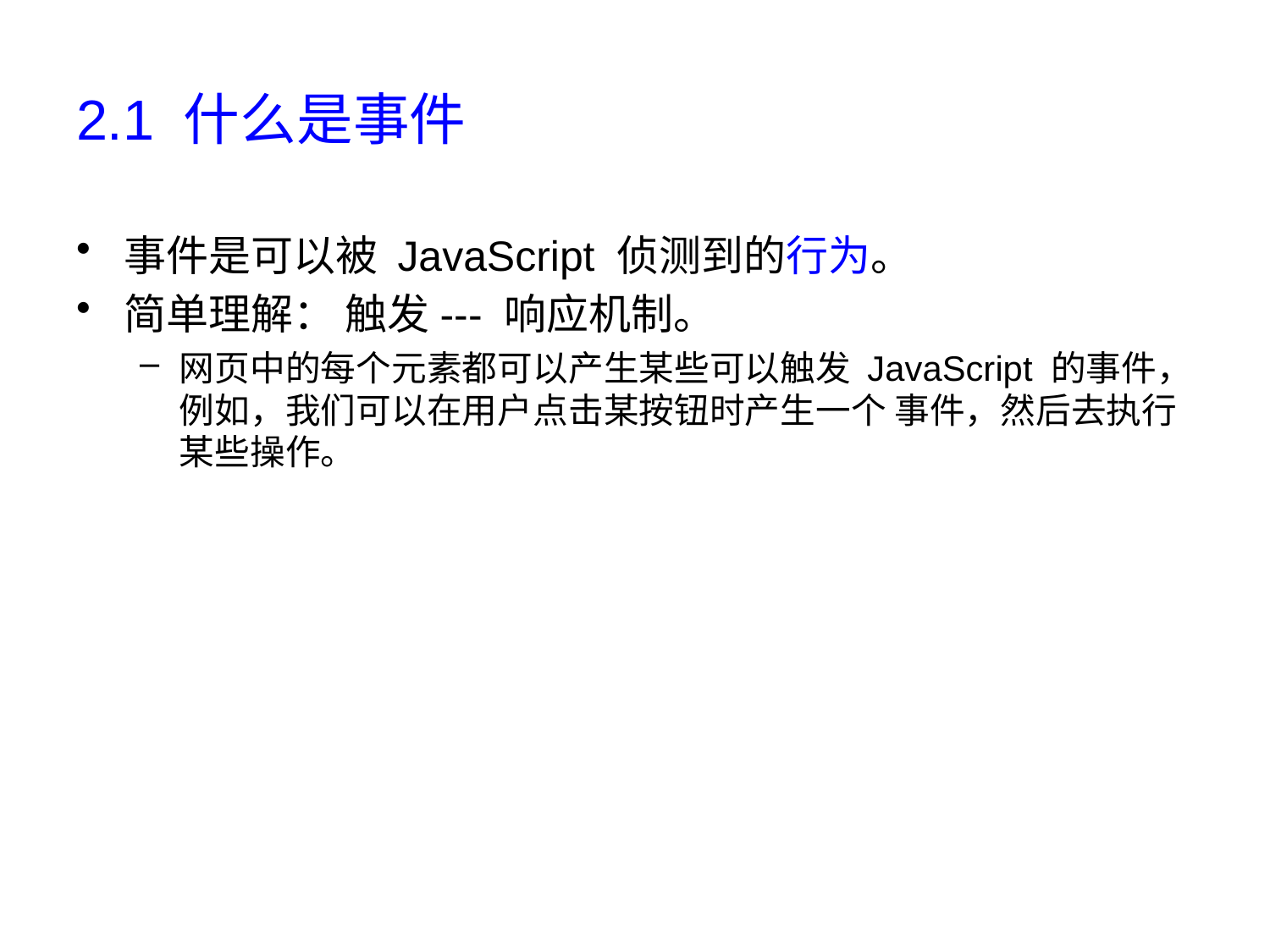

# 2.1 什么是事件
事件是可以被 JavaScript 侦测到的行为。
简单理解： 触发--- 响应机制。
网页中的每个元素都可以产生某些可以触发 JavaScript 的事件，例如，我们可以在用户点击某按钮时产生一个 事件，然后去执行某些操作。